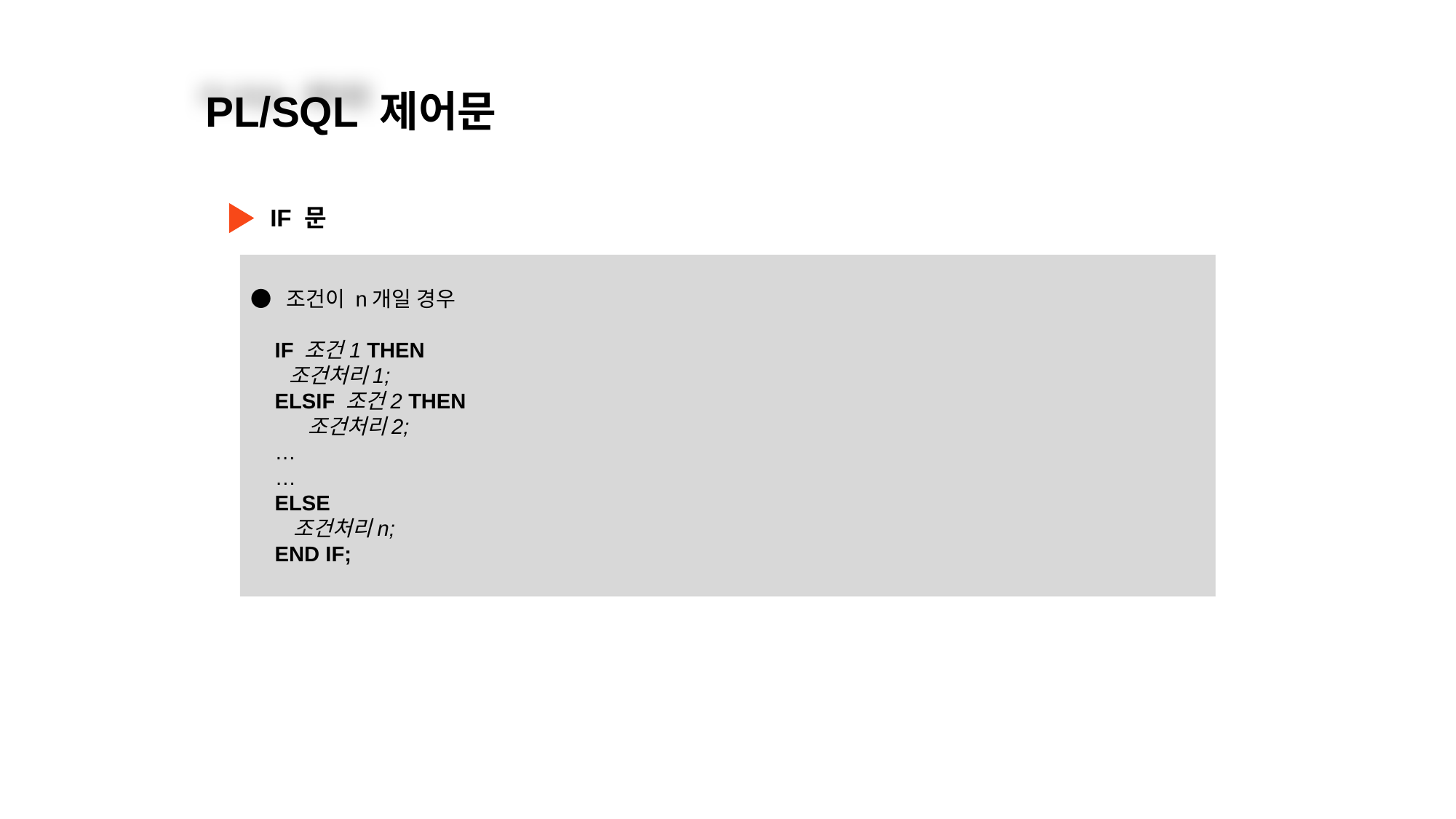

PL/SQL 제어문

IF 문

●  조건이 n개일 경우

    IF 조건1 THEN
       조건처리1;
    ELSIF 조건2 THEN
           조건처리2;
    …
    …
    ELSE
        조건처리n;
    END IF;